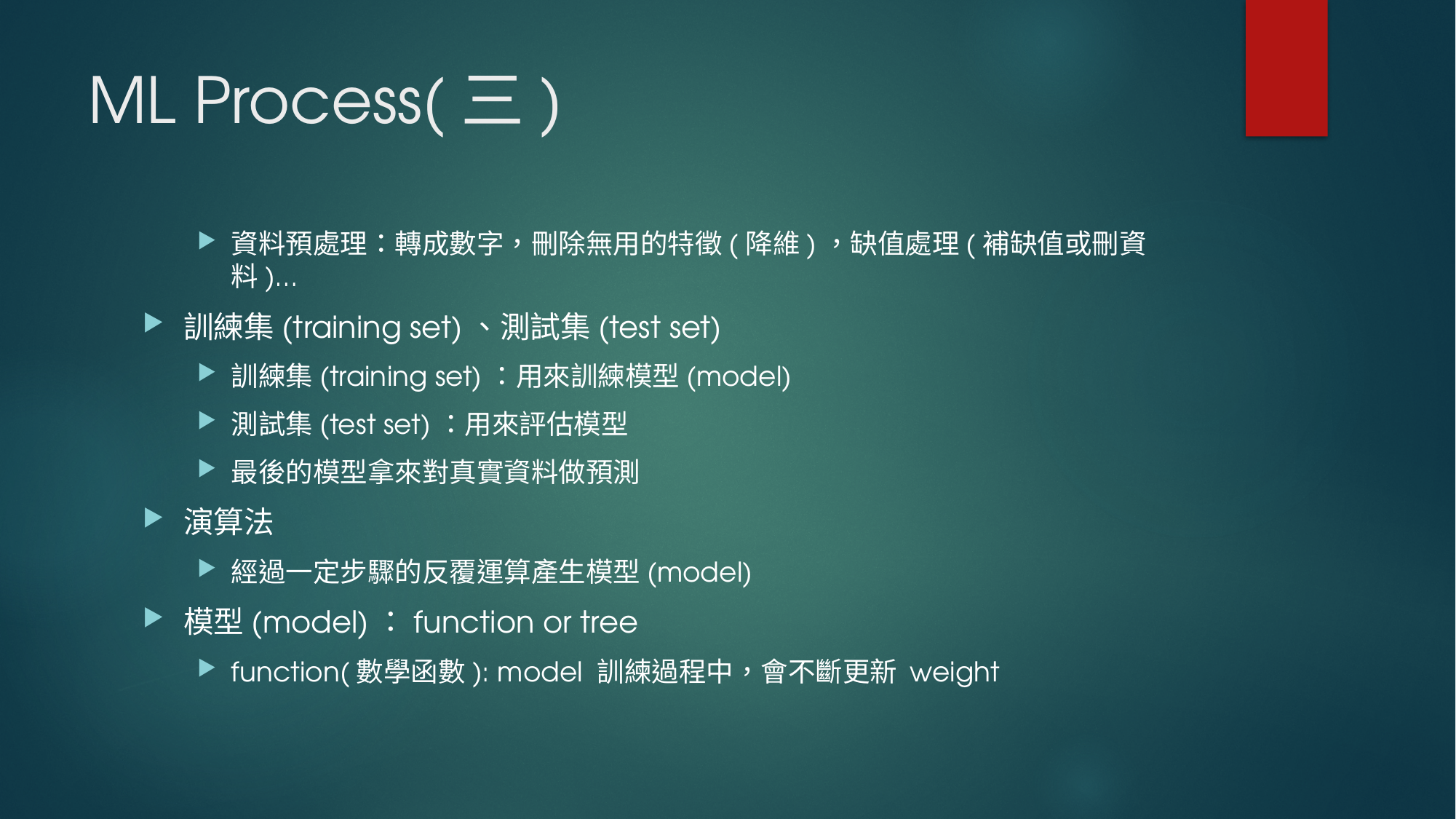

# ML Process(三)
資料預處理：轉成數字，刪除無用的特徵(降維)，缺值處理(補缺值或刪資料)…
訓練集(training set)、測試集(test set)
訓練集(training set)：用來訓練模型(model)
測試集(test set)：用來評估模型
最後的模型拿來對真實資料做預測
演算法
經過一定步驟的反覆運算產生模型(model)
模型(model)：function or tree
function(數學函數): model 訓練過程中，會不斷更新 weight